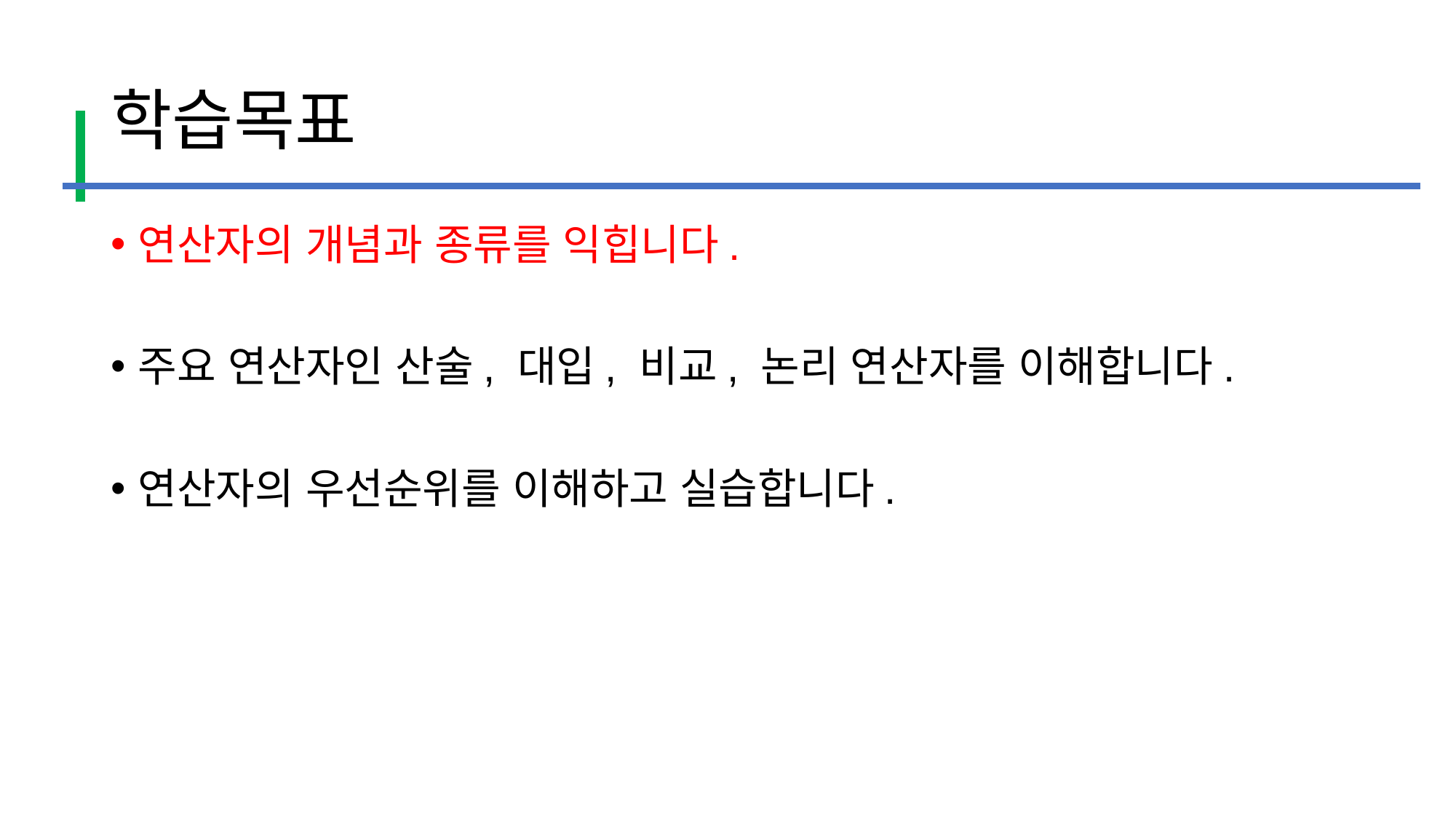

# 학습목표
연산자의 개념과 종류를 익힙니다.

주요 연산자인 산술, 대입, 비교, 논리 연산자를 이해합니다.

연산자의 우선순위를 이해하고 실습합니다.